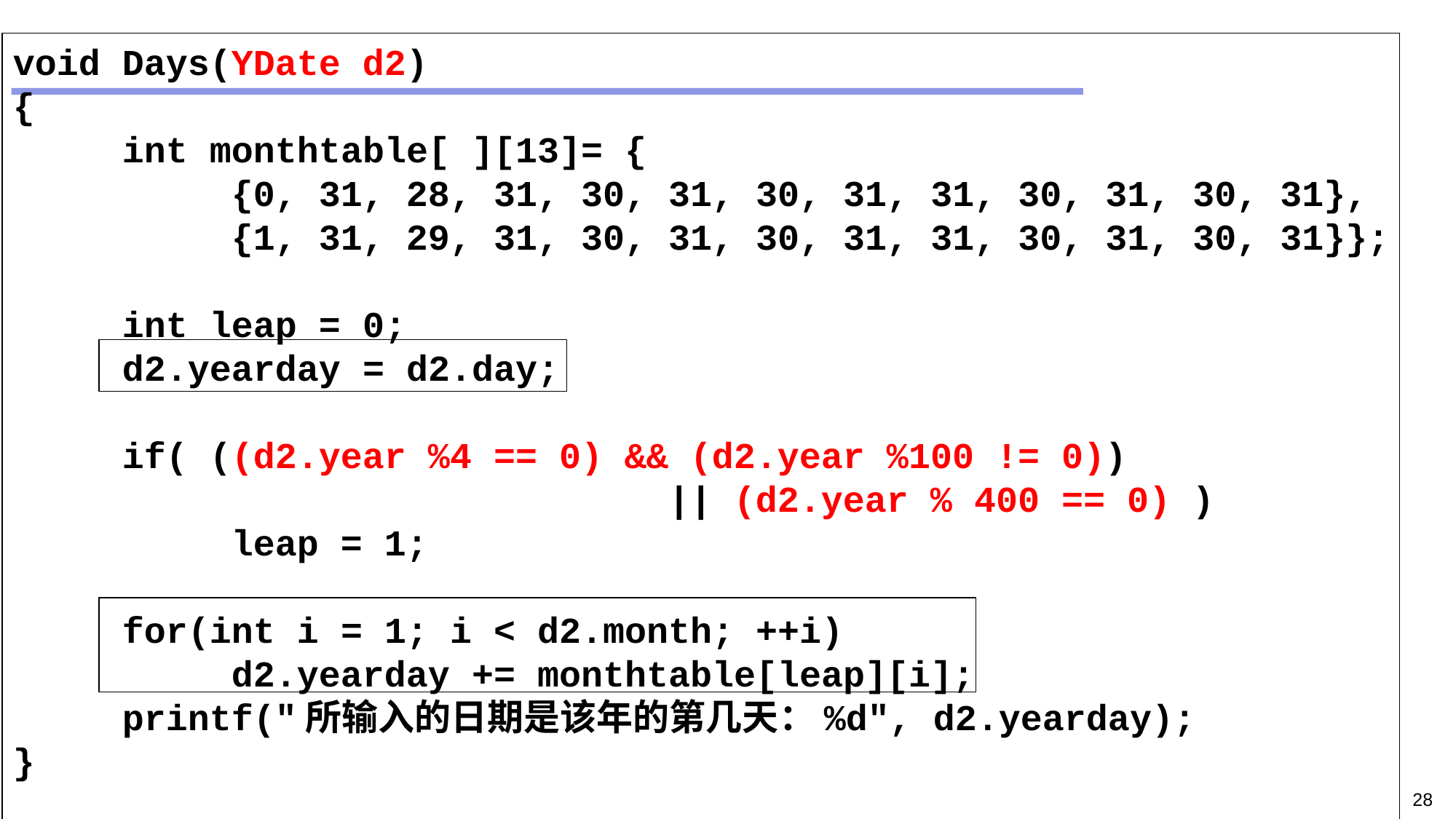

void Days(YDate d2)
{
	int monthtable[ ][13]= {
		{0, 31, 28, 31, 30, 31, 30, 31, 31, 30, 31, 30, 31},
		{1, 31, 29, 31, 30, 31, 30, 31, 31, 30, 31, 30, 31}};

	int leap = 0;
	d2.yearday = d2.day;

	if( ((d2.year %4 == 0) && (d2.year %100 != 0))
						|| (d2.year % 400 == 0) )
		leap = 1;

	for(int i = 1; i < d2.month; ++i)
		d2.yearday += monthtable[leap][i];
	printf("所输入的日期是该年的第几天：%d", d2.yearday);
}

28